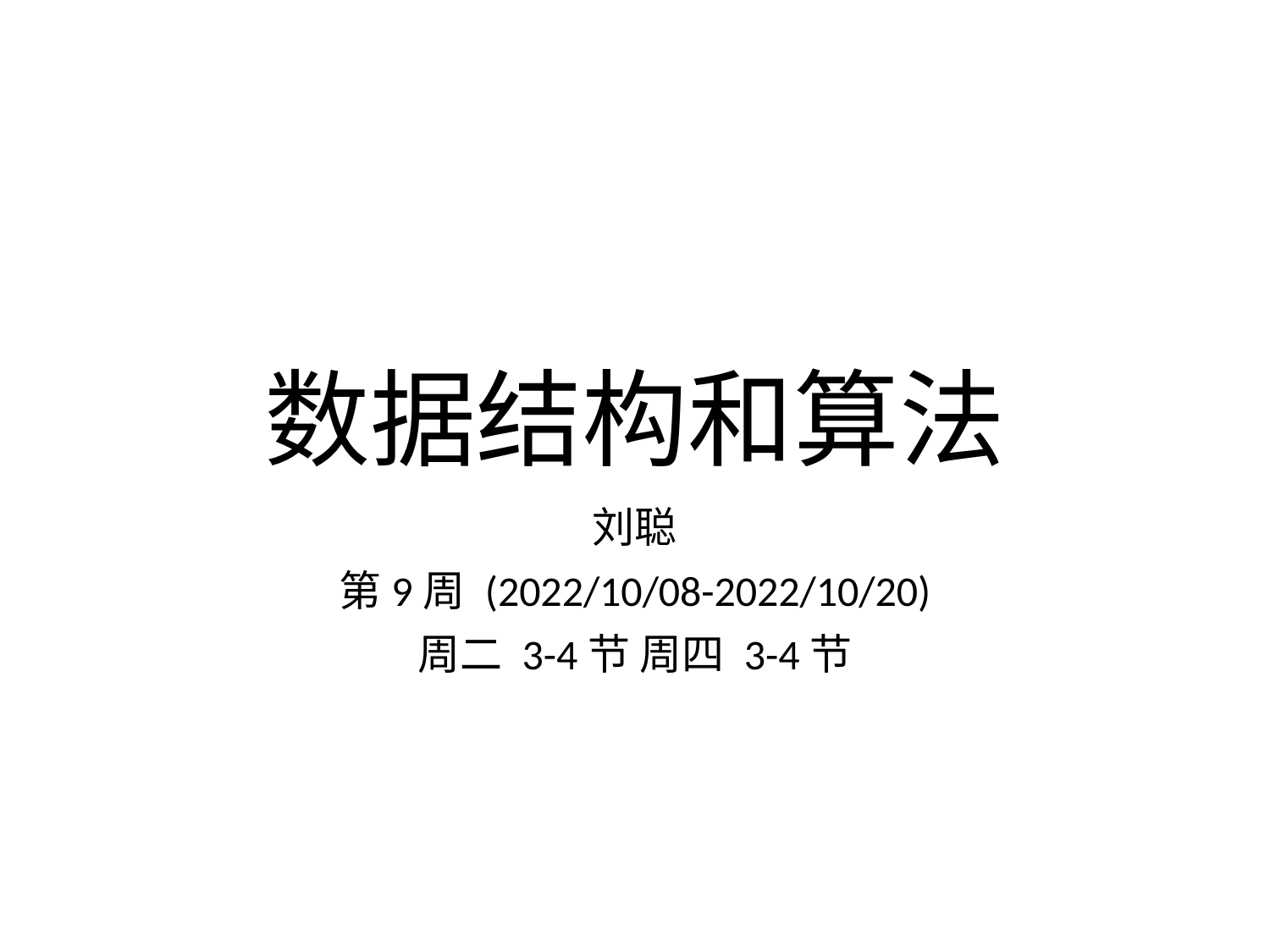

# 数据结构和算法
刘聪
第9周 (2022/10/08-2022/10/20)
周二 3-4节 周四 3-4节